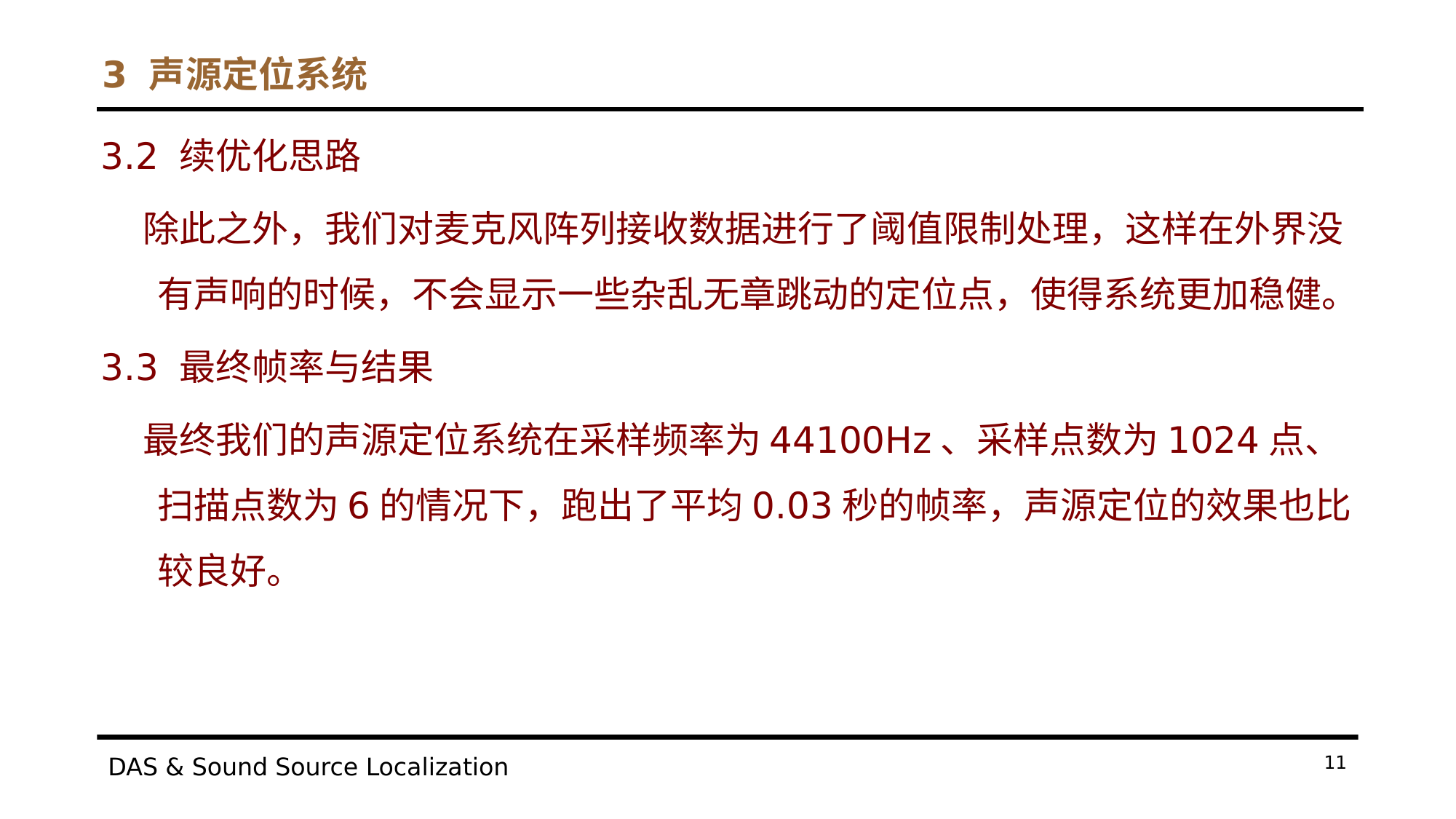

# 3 声源定位系统
3.2 续优化思路
    除此之外，我们对麦克风阵列接收数据进行了阈值限制处理，这样在外界没有声响的时候，不会显示一些杂乱无章跳动的定位点，使得系统更加稳健。
3.3 最终帧率与结果
    最终我们的声源定位系统在采样频率为44100Hz、采样点数为1024点、扫描点数为6的情况下，跑出了平均0.03秒的帧率，声源定位的效果也比较良好。
DAS & Sound Source Localization
11